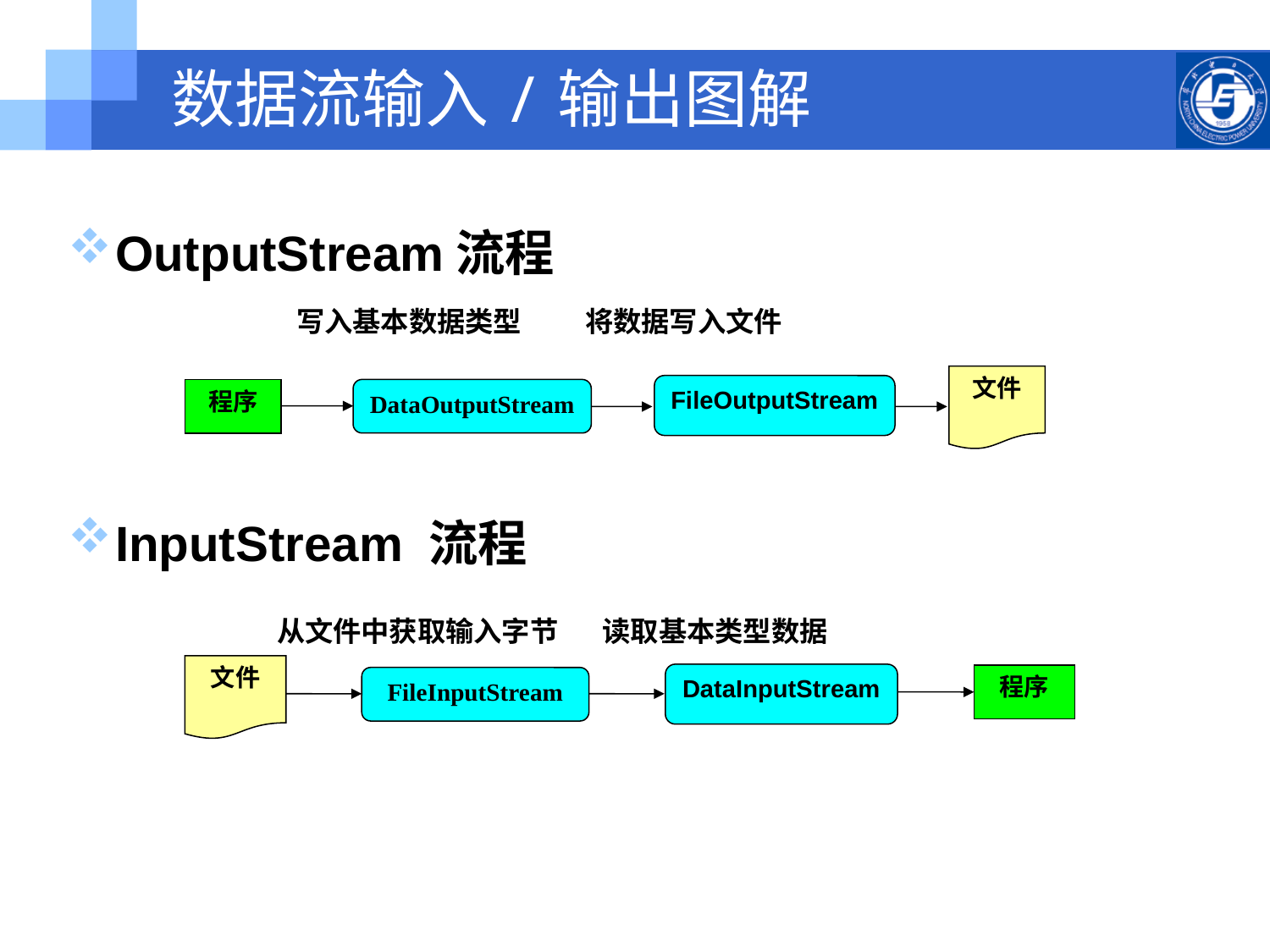

# 数据流输入/输出图解
OutputStream流程
                                   写入基本数据类型          将数据写入文件

InputStream 流程
                                                   从文件中获取输入字节       读取基本类型数据
文件
FileOutputStream
DataOutputStream
程序

文件
DataInputStream
程序
FileInputStream